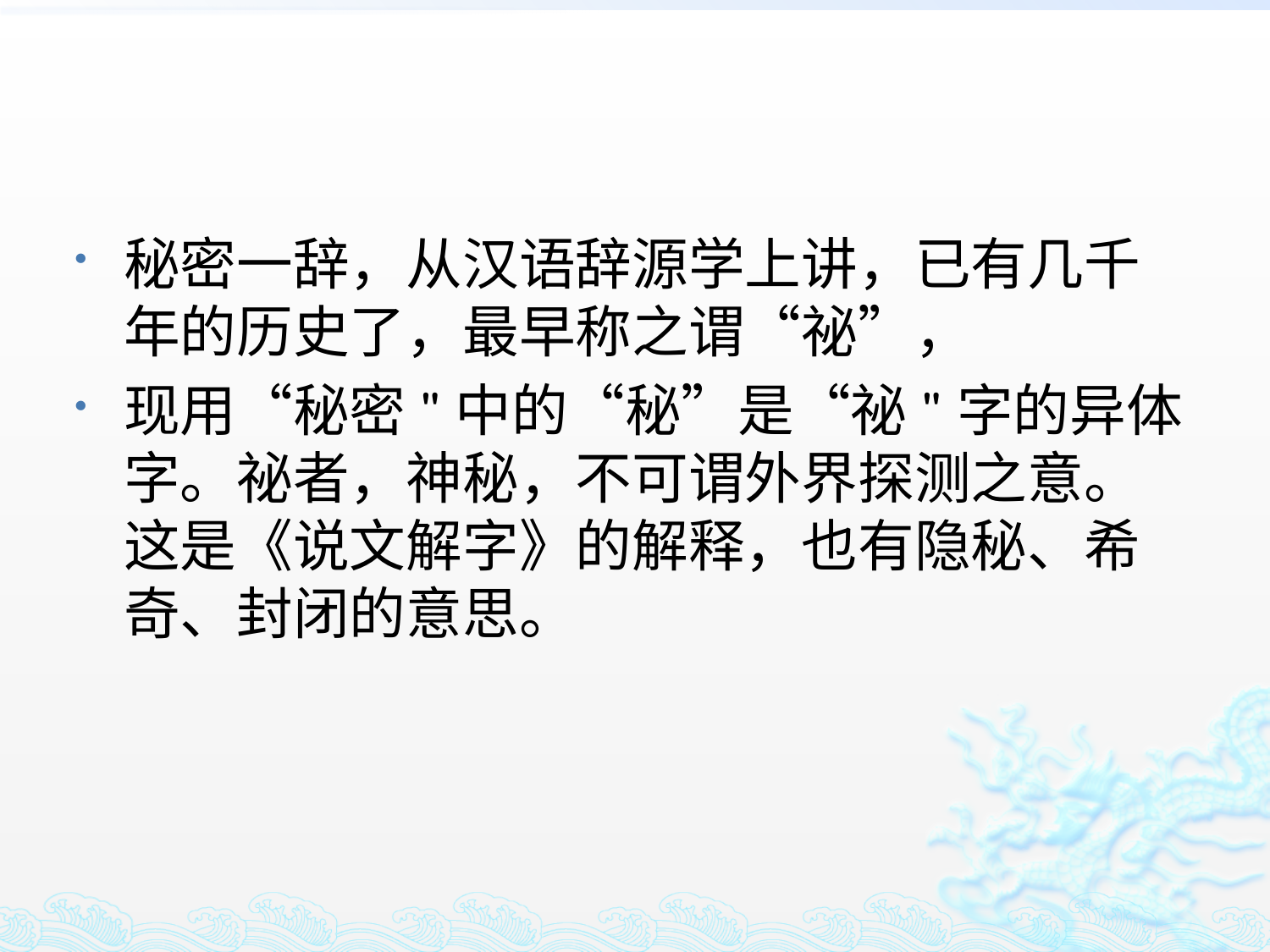

#
秘密一辞，从汉语辞源学上讲，已有几千年的历史了，最早称之谓“祕”，
现用“秘密"中的“秘”是“祕"字的异体字。祕者，神秘，不可谓外界探测之意。这是《说文解字》的解释，也有隐秘、希奇、封闭的意思。